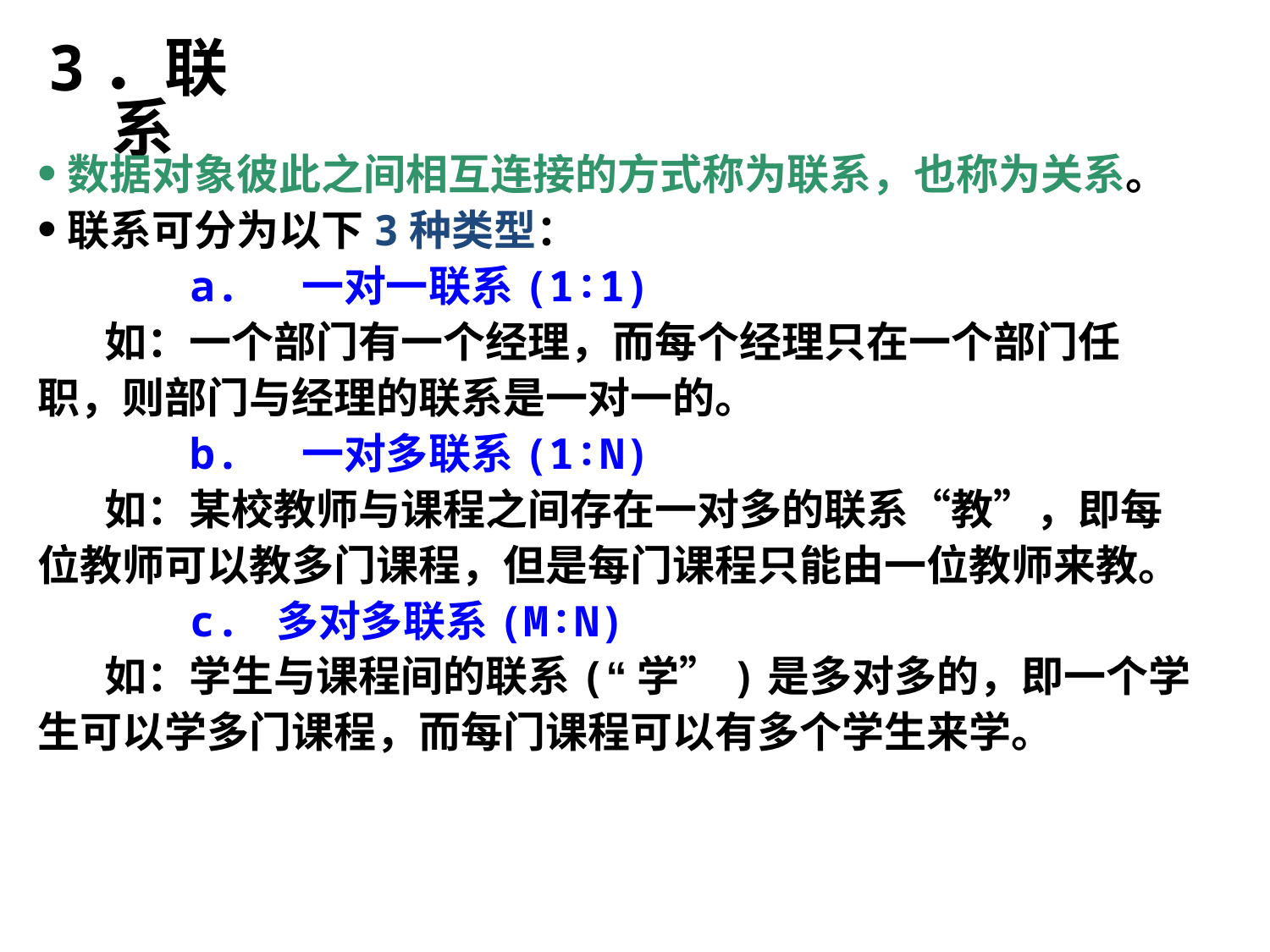

3．联系
数据对象彼此之间相互连接的方式称为联系，也称为关系。
联系可分为以下3种类型：
      a.  一对一联系(1∶1)
      如：一个部门有一个经理，而每个经理只在一个部门任职，则部门与经理的联系是一对一的。
      b.  一对多联系(1∶N)
      如：某校教师与课程之间存在一对多的联系“教”，即每位教师可以教多门课程，但是每门课程只能由一位教师来教。
      c. 多对多联系(M∶N)
      如：学生与课程间的联系(“学”)是多对多的，即一个学生可以学多门课程，而每门课程可以有多个学生来学。